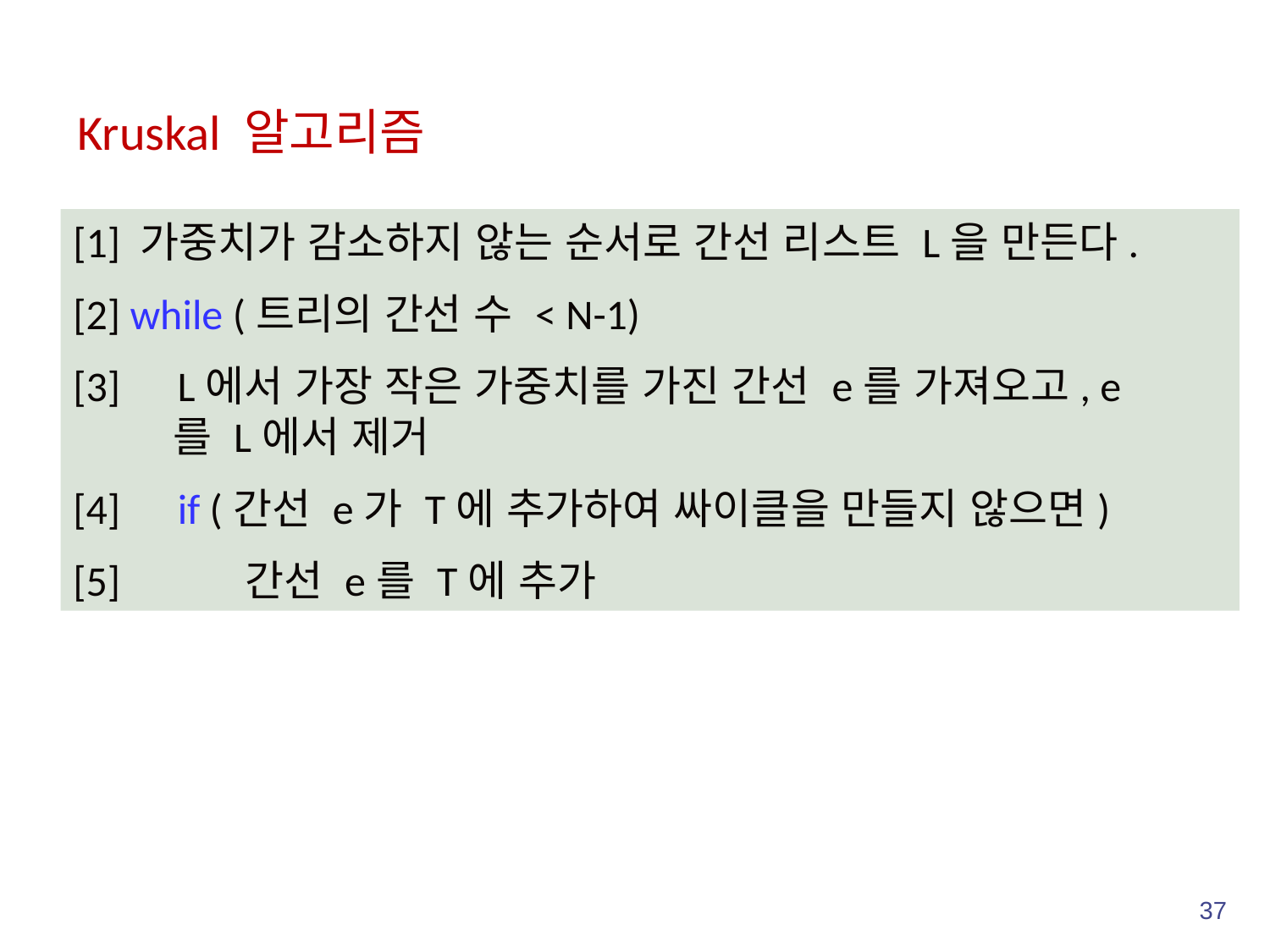

Kruskal 알고리즘
[1] 가중치가 감소하지 않는 순서로 간선 리스트 L을 만든다.
[2] while (트리의 간선 수 < N-1)
[3]      L에서 가장 작은 가중치를 가진 간선 e를 가져오고, e를 L에서 제거
[4]      if (간선 e가 T에 추가하여 싸이클을 만들지 않으면)
[5]            간선 e를 T에 추가
37